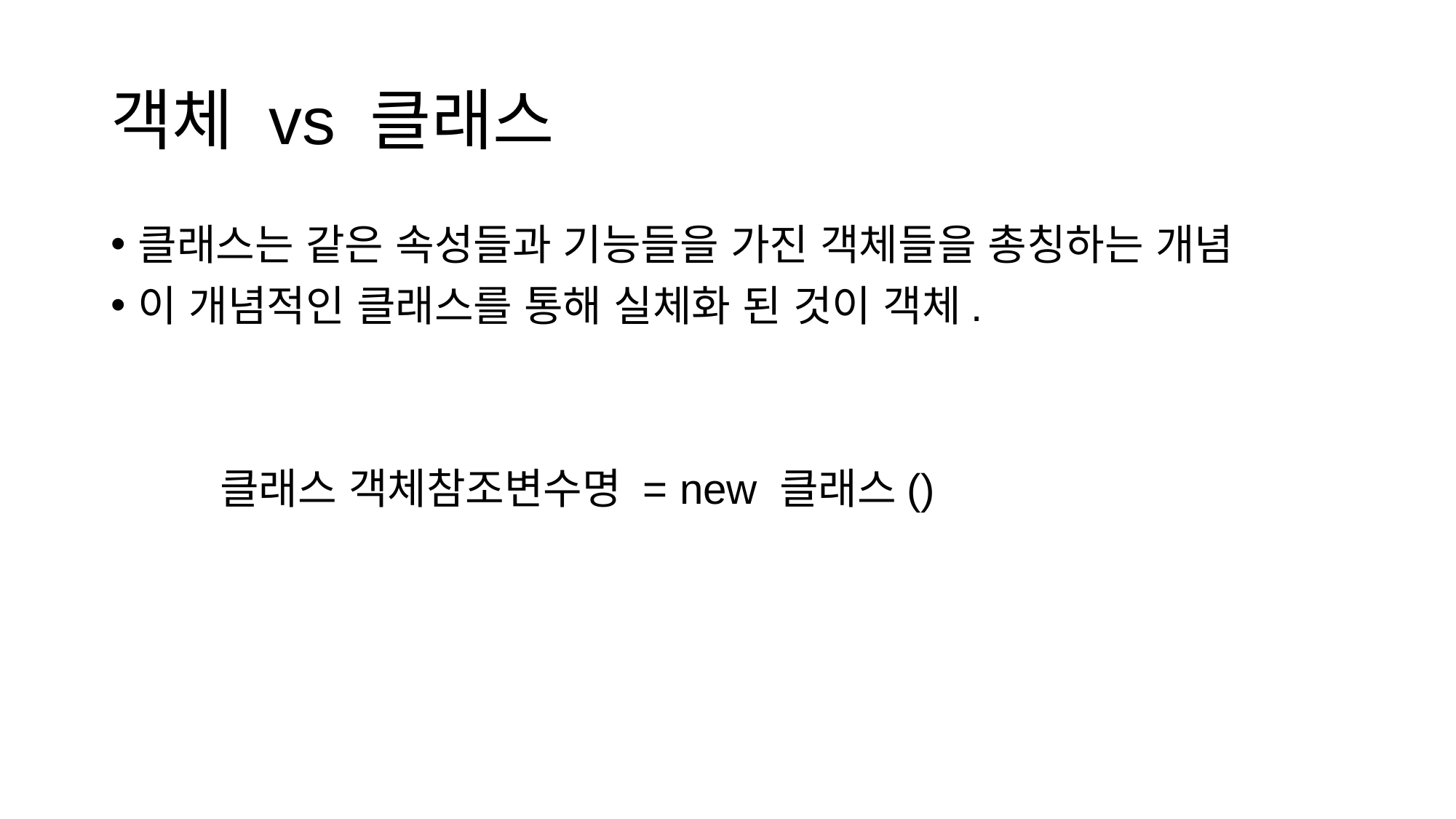

# 객체 vs 클래스
클래스는 같은 속성들과 기능들을 가진 객체들을 총칭하는 개념
이 개념적인 클래스를 통해 실체화 된 것이 객체.

	클래스 객체참조변수명 = new 클래스()